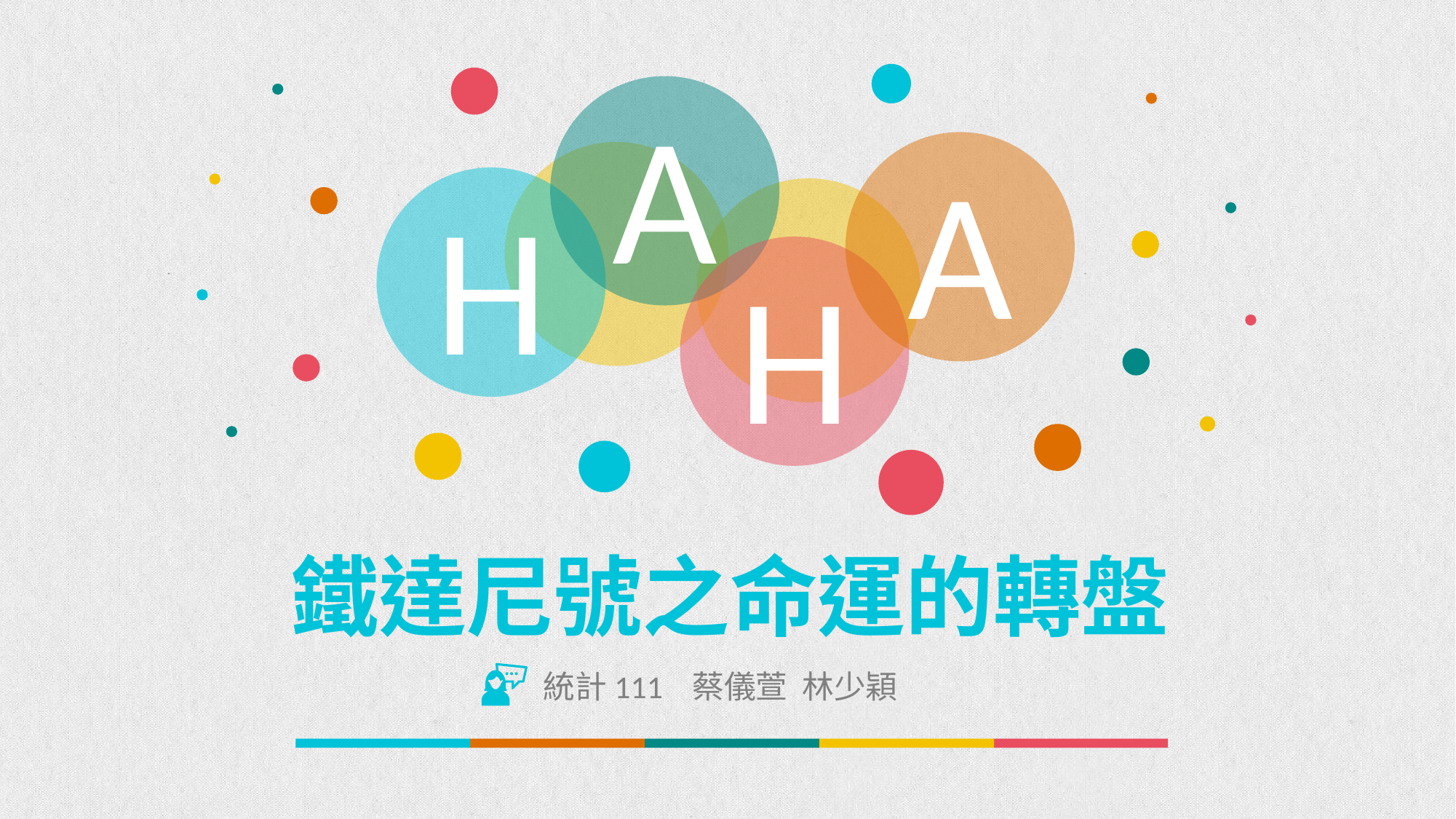

A

A

H

H

鐵達尼號之命運的轉盤

統計111   蔡儀萱  林少穎